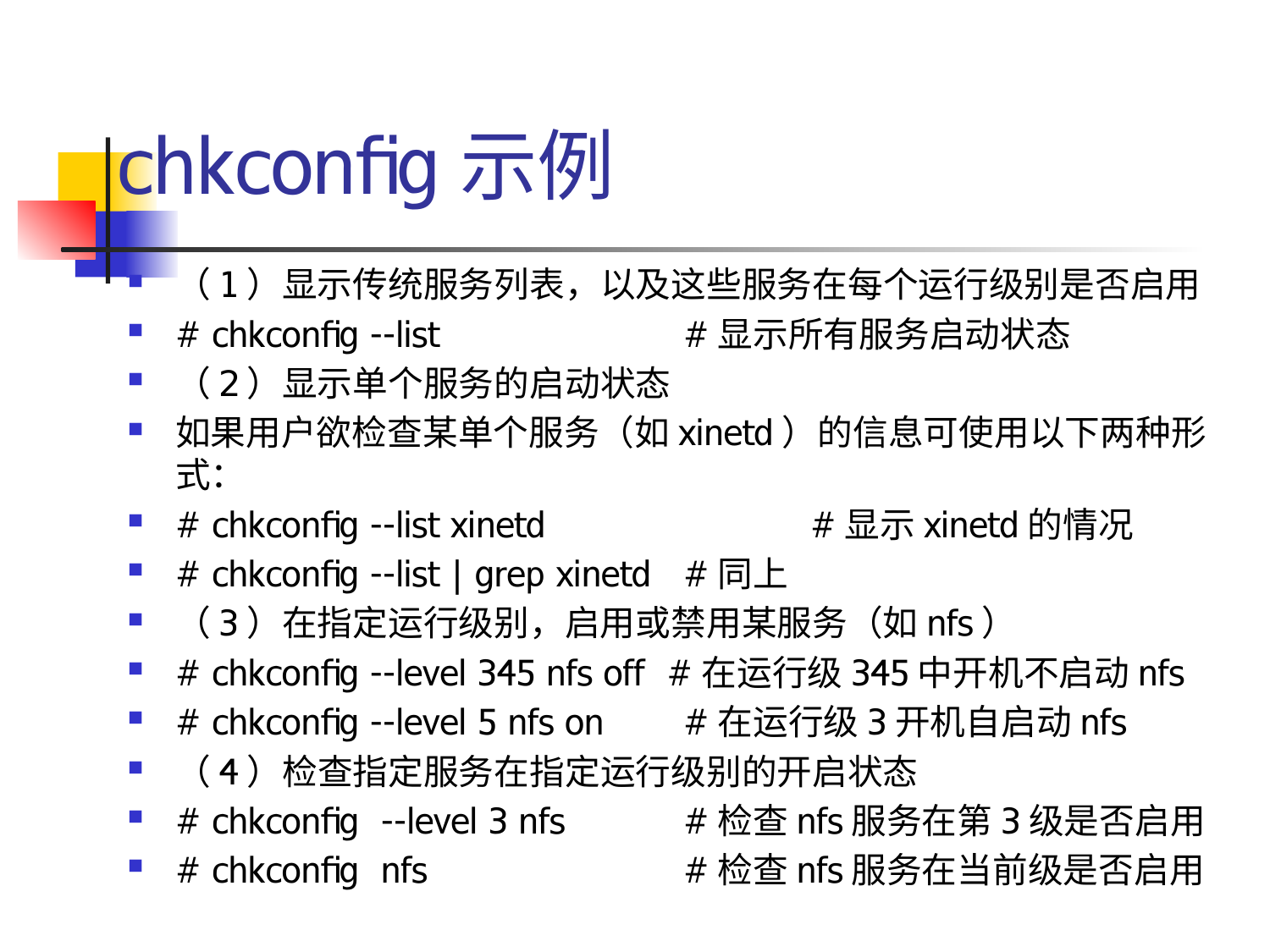

# chkconfig示例
（1）显示传统服务列表，以及这些服务在每个运行级别是否启用
# chkconfig --list 		#显示所有服务启动状态
（2）显示单个服务的启动状态
如果用户欲检查某单个服务（如xinetd）的信息可使用以下两种形式：
# chkconfig --list xinetd 		#显示xinetd的情况
# chkconfig --list | grep xinetd 	#同上
（3）在指定运行级别，启用或禁用某服务（如nfs）
# chkconfig --level 345 nfs off  #在运行级345中开机不启动nfs
# chkconfig --level 5 nfs on 	#在运行级3开机自启动nfs
（4）检查指定服务在指定运行级别的开启状态
# chkconfig  --level 3 nfs 	#检查nfs服务在第3级是否启用
# chkconfig  nfs 		#检查nfs服务在当前级是否启用